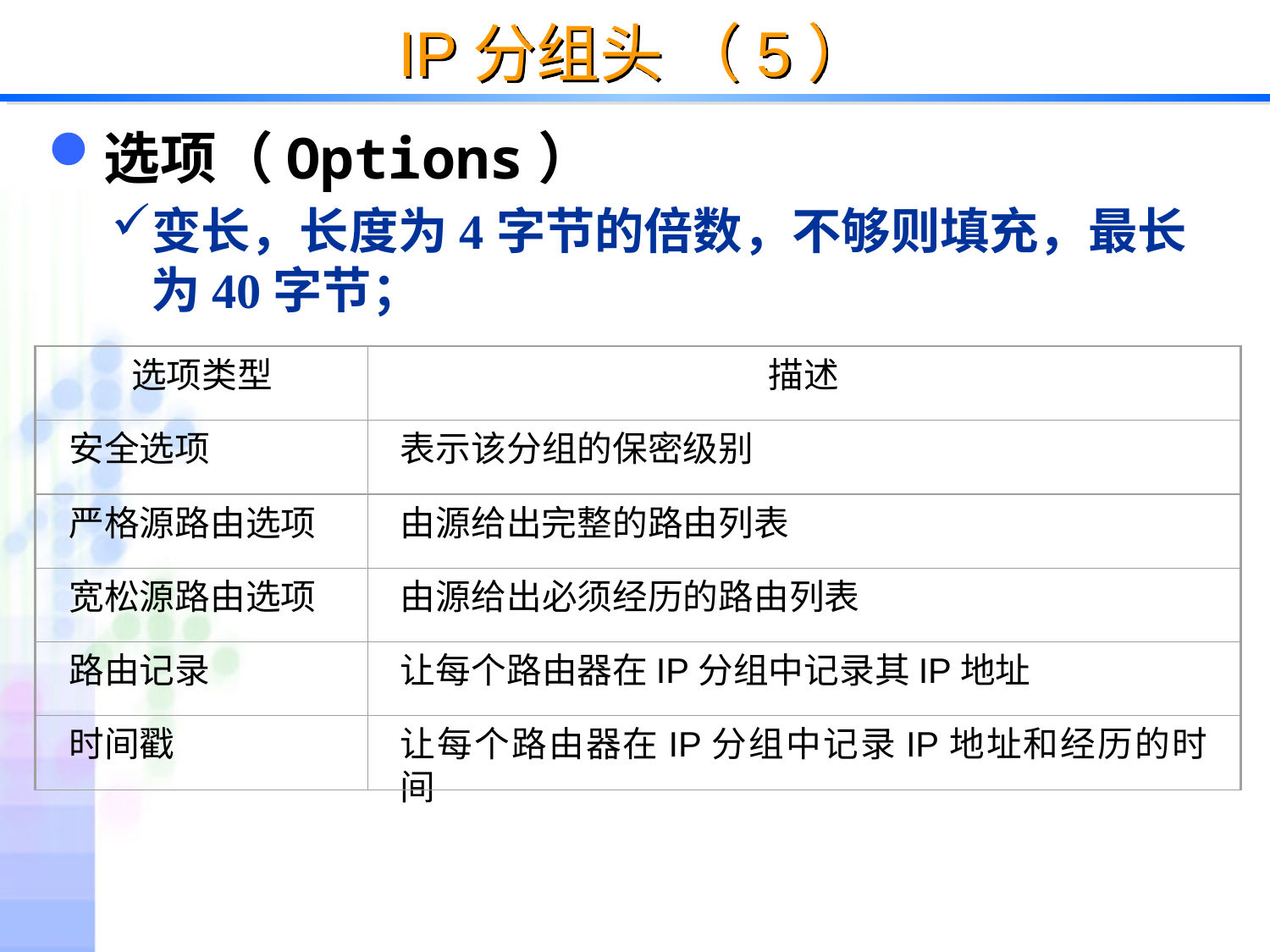

# IP分组头 （5）
选项（Options）
变长，长度为4字节的倍数，不够则填充，最长为40字节；

选项类型

描述

安全选项

表示该分组的保密级别

严格源路由选项

由源给出完整的路由列表

宽松源路由选项

由源给出必须经历的路由列表

路由记录

让每个路由器在IP分组中记录其IP地址

时间戳

让每个路由器在IP分组中记录IP地址和经历的时间